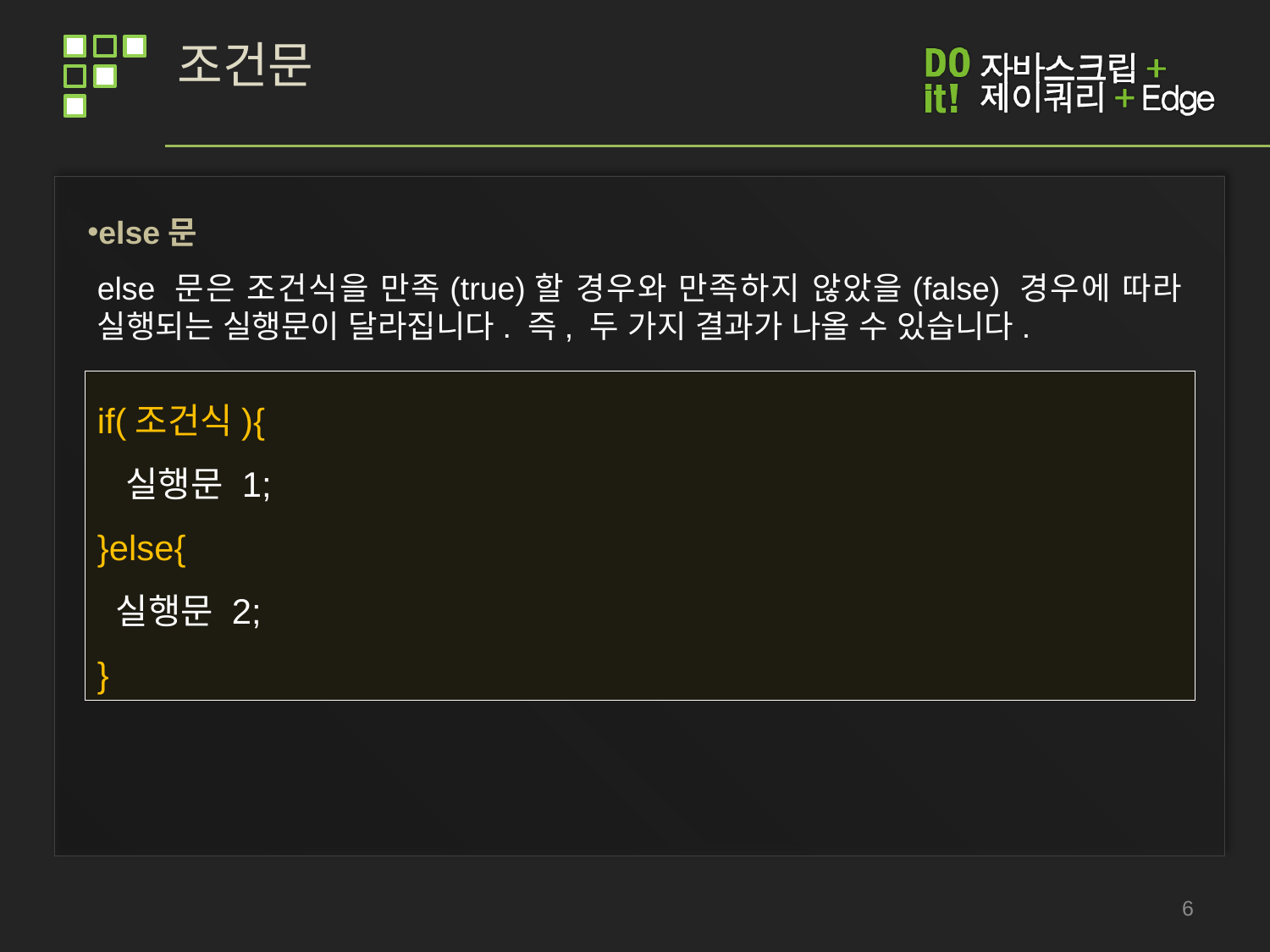

# 조건문
else문
else 문은 조건식을 만족(true)할 경우와 만족하지 않았을(false) 경우에 따라 실행되는 실행문이 달라집니다. 즉, 두 가지 결과가 나올 수 있습니다.
if(조건식){
  실행문 1;
}else{
 실행문 2;
}
6